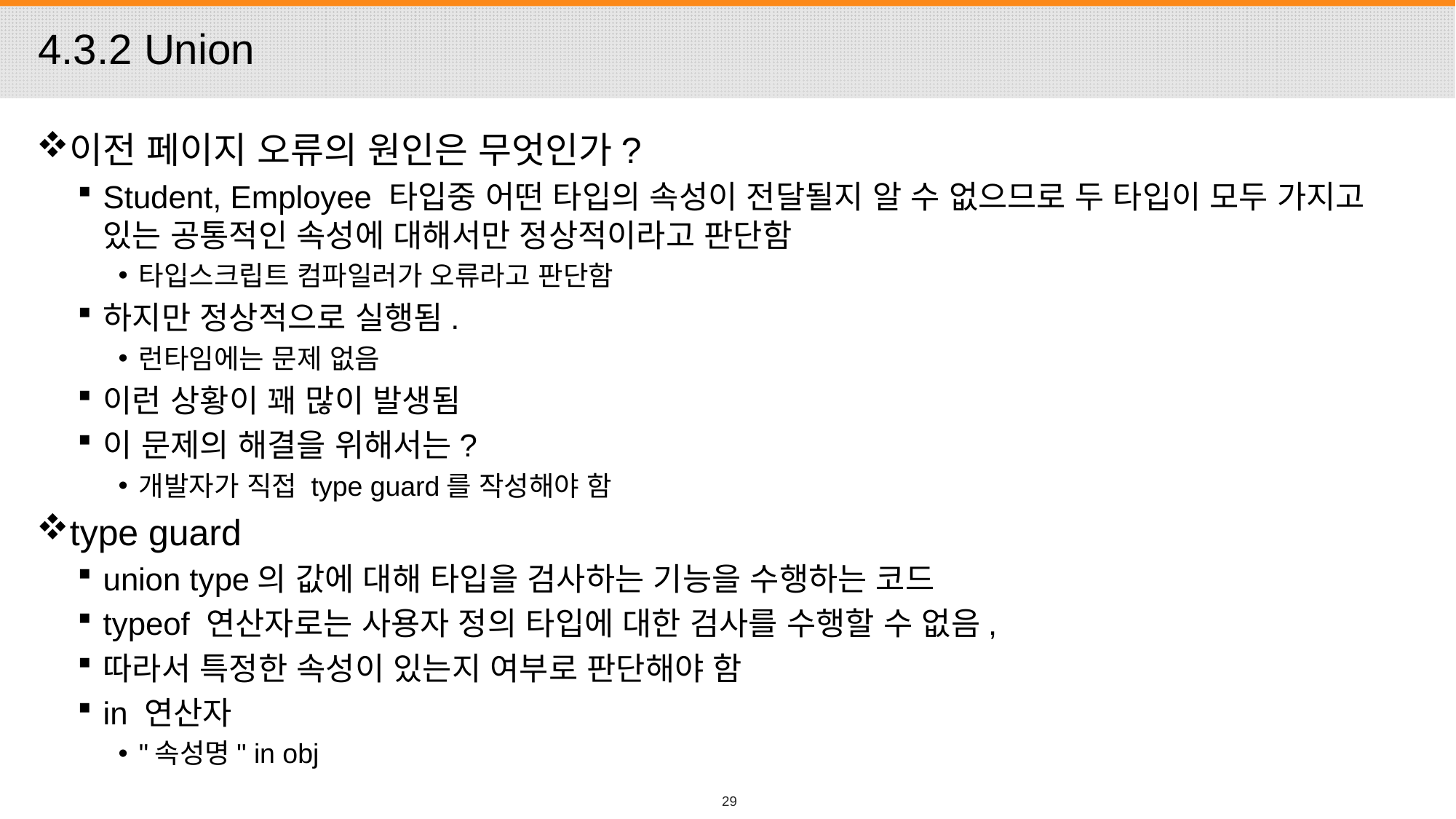

# 4.3.2 Union
이전 페이지 오류의 원인은 무엇인가?
Student, Employee 타입중 어떤 타입의 속성이 전달될지 알 수 없으므로 두 타입이 모두 가지고 있는 공통적인 속성에 대해서만 정상적이라고 판단함
타입스크립트 컴파일러가 오류라고 판단함
하지만 정상적으로 실행됨.
런타임에는 문제 없음
이런 상황이 꽤 많이 발생됨
이 문제의 해결을 위해서는?
개발자가 직접 type guard를 작성해야 함
type guard
union type의 값에 대해 타입을 검사하는 기능을 수행하는 코드
typeof 연산자로는 사용자 정의 타입에 대한 검사를 수행할 수 없음,
따라서 특정한 속성이 있는지 여부로 판단해야 함
in 연산자
"속성명" in obj